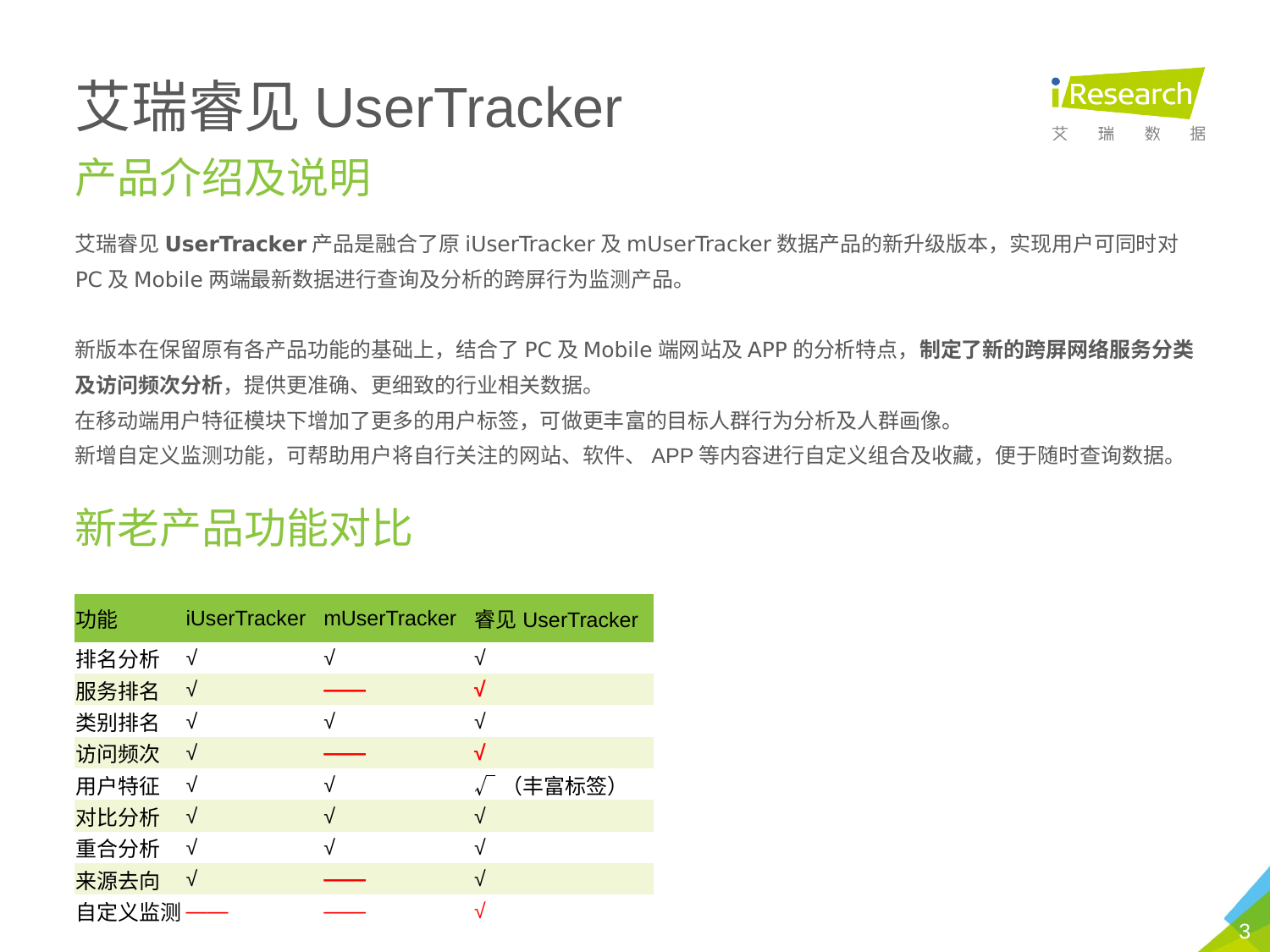

# 艾瑞睿见UserTracker
产品介绍及说明
艾瑞睿见UserTracker产品是融合了原iUserTracker及mUserTracker数据产品的新升级版本，实现用户可同时对PC及Mobile两端最新数据进行查询及分析的跨屏行为监测产品。

新版本在保留原有各产品功能的基础上，结合了PC及Mobile端网站及APP的分析特点，制定了新的跨屏网络服务分类及访问频次分析，提供更准确、更细致的行业相关数据。
在移动端用户特征模块下增加了更多的用户标签，可做更丰富的目标人群行为分析及人群画像。
新增自定义监测功能，可帮助用户将自行关注的网站、软件、APP等内容进行自定义组合及收藏，便于随时查询数据。
新老产品功能对比
| 功能 | iUserTracker | mUserTracker | 睿见UserTracker |
| --- | --- | --- | --- |
| 排名分析 | √ | √ | √ |
| 服务排名 | √ | —— | √ |
| 类别排名 | √ | √ | √ |
| 访问频次 | √ | —— | √ |
| 用户特征 | √ | √ | √（丰富标签） |
| 对比分析 | √ | √ | √ |
| 重合分析 | √ | √ | √ |
| 来源去向 | √ | —— | √ |
| 自定义监测 | —— | —— | √ |